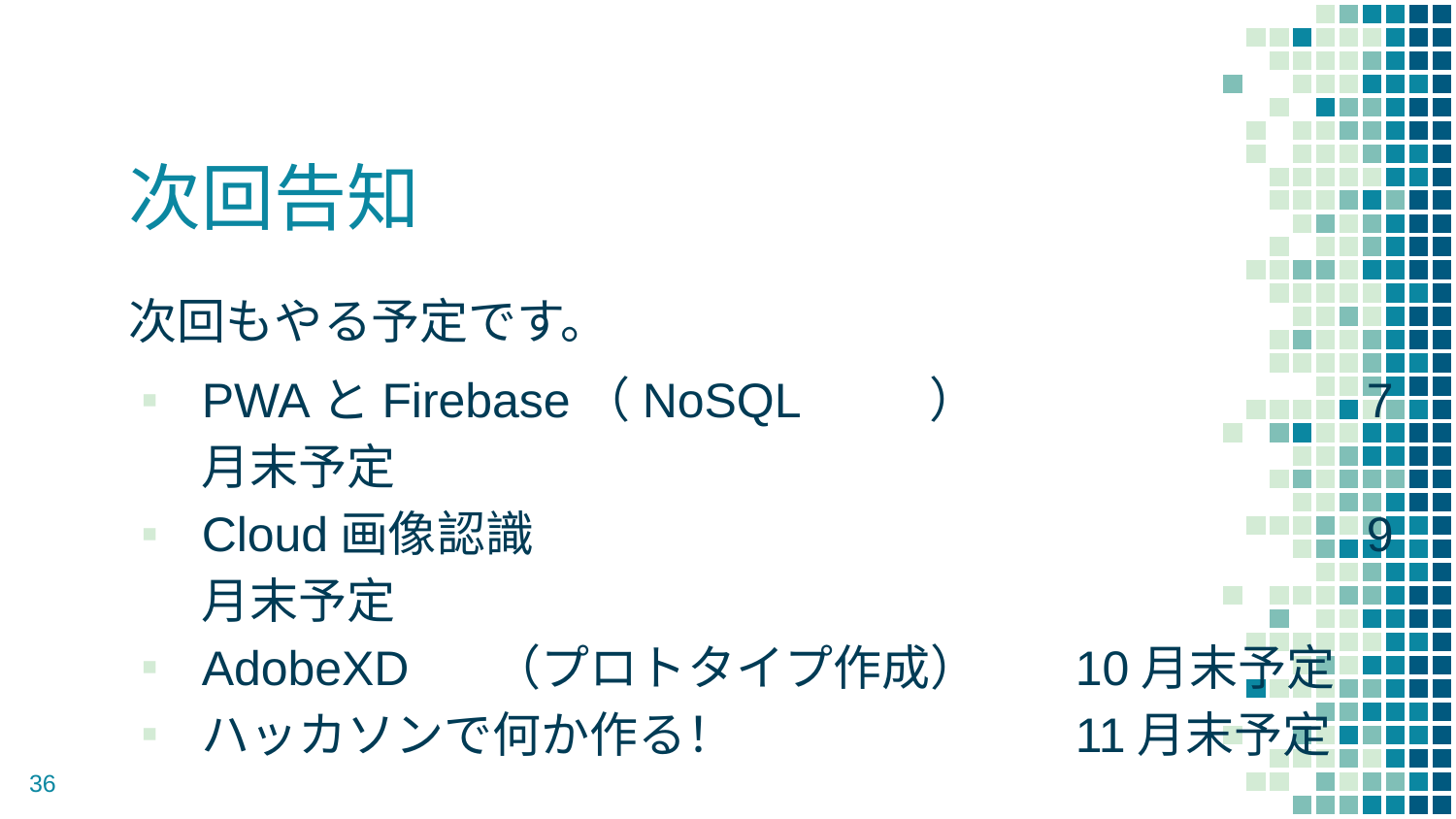

# 次回告知
次回もやる予定です。
PWAとFirebase（NoSQL	）			7月末予定
Cloud画像認識						9月末予定
AdobeXD	（プロトタイプ作成）	10月末予定
ハッカソンで何か作る！			11月末予定

36